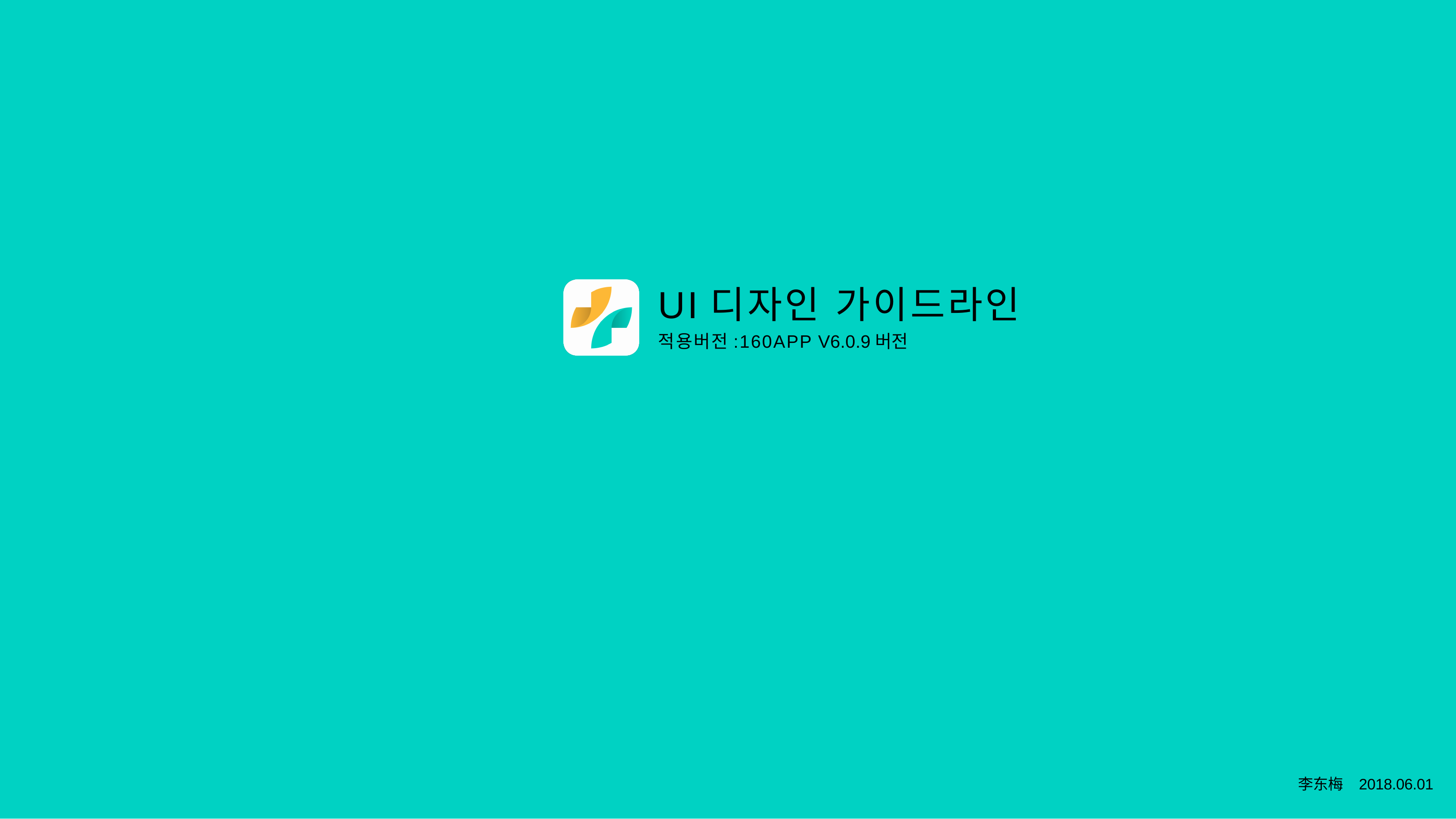

# UI디자인 가이드라인
적용버전:160APP V6.0.9버전

李东梅	2018.06.01